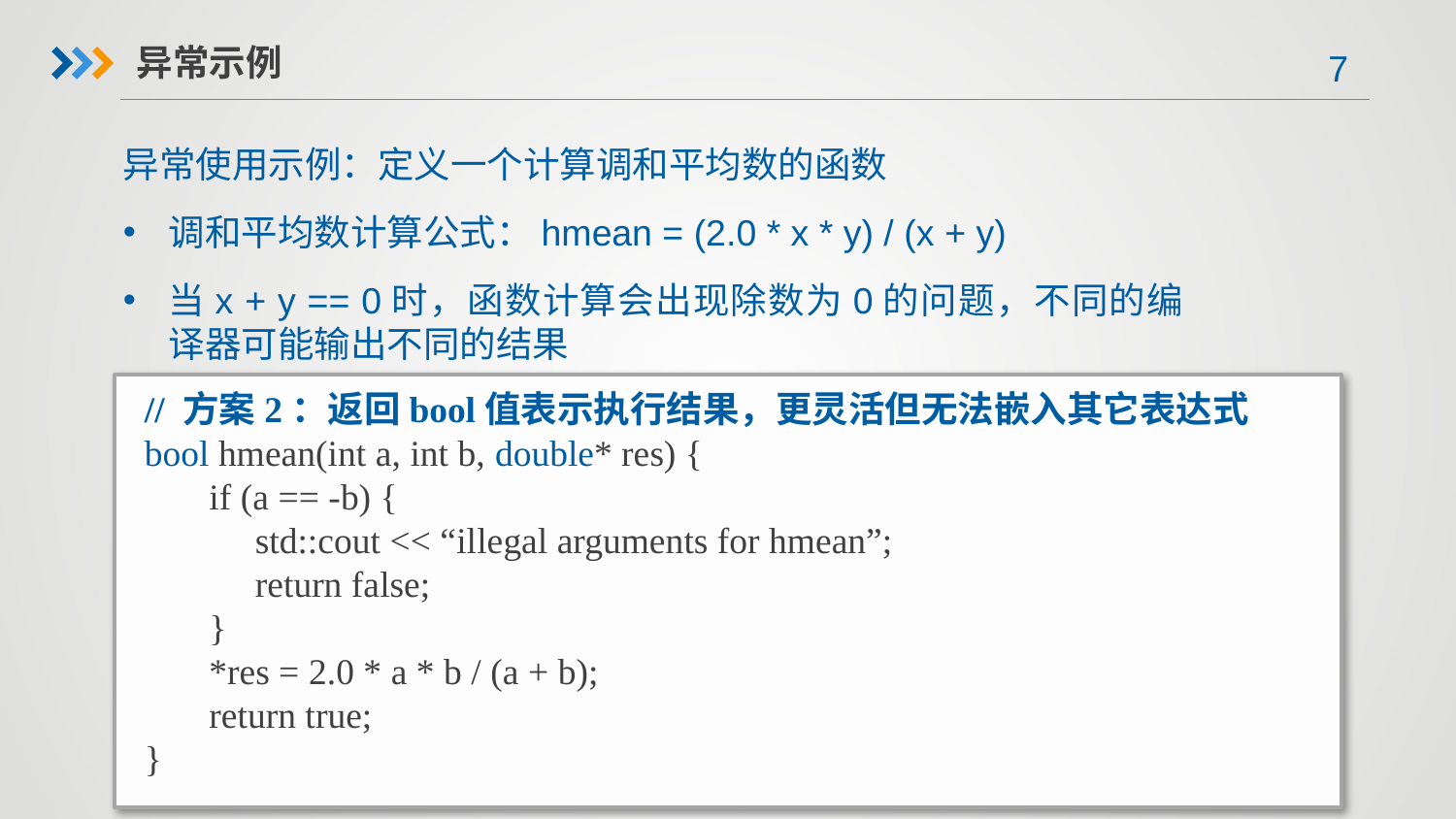

异常示例
异常使用示例：定义一个计算调和平均数的函数
调和平均数计算公式：hmean = (2.0 * x * y) / (x + y)
当x + y == 0时，函数计算会出现除数为0的问题，不同的编译器可能输出不同的结果

// 方案2：返回bool值表示执行结果，更灵活但无法嵌入其它表达式
bool hmean(int a, int b, double* res) {
       if (a == -b) {
            std::cout << “illegal arguments for hmean”;
            return false;
       }
       *res = 2.0 * a * b / (a + b);
       return true;
}